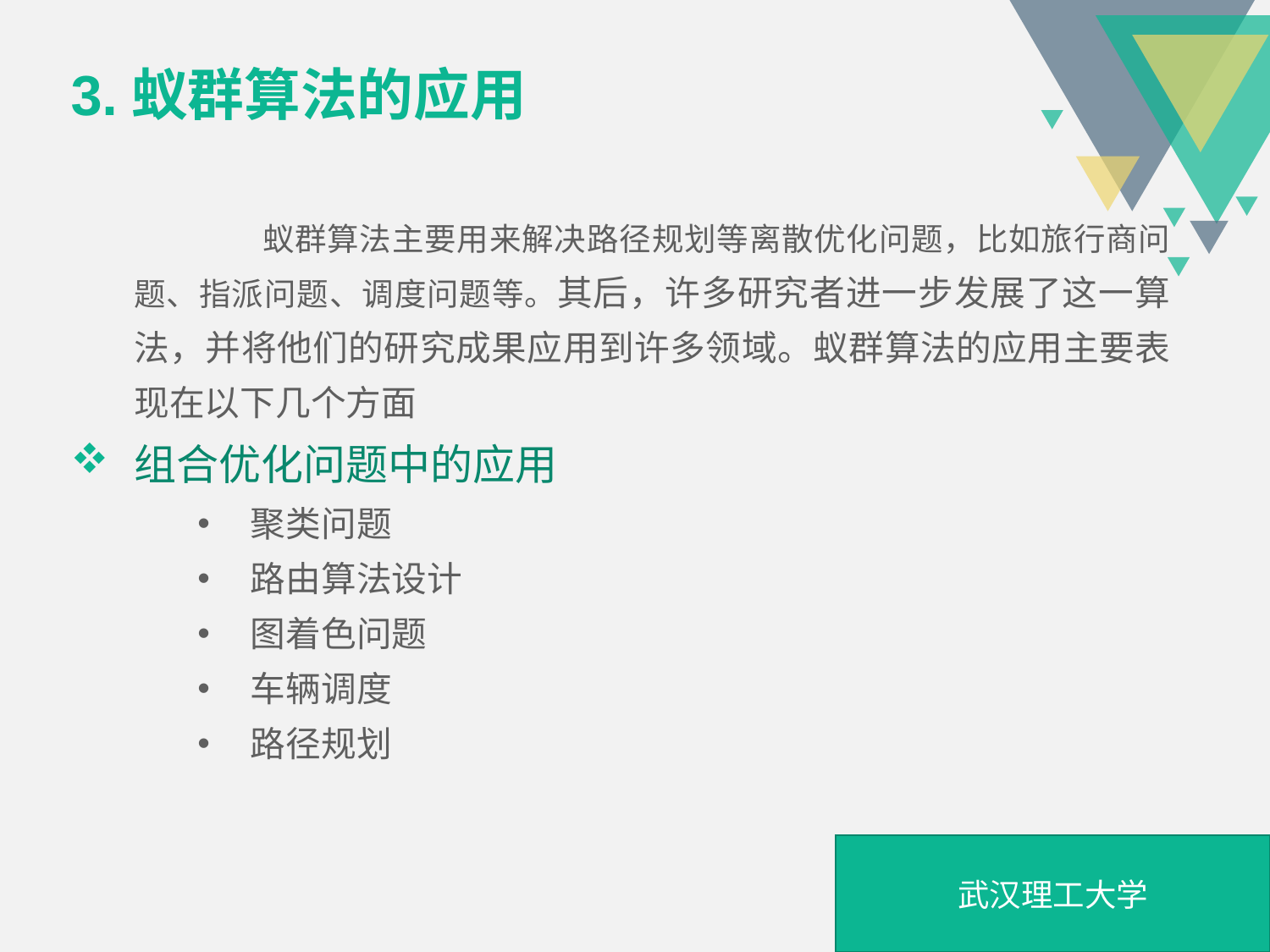

# 3.蚁群算法的应用
		蚁群算法主要用来解决路径规划等离散优化问题，比如旅行商问题、指派问题、调度问题等。其后，许多研究者进一步发展了这一算法，并将他们的研究成果应用到许多领域。蚁群算法的应用主要表现在以下几个方面
组合优化问题中的应用
聚类问题
路由算法设计
图着色问题
车辆调度
路径规划
武汉理工大学